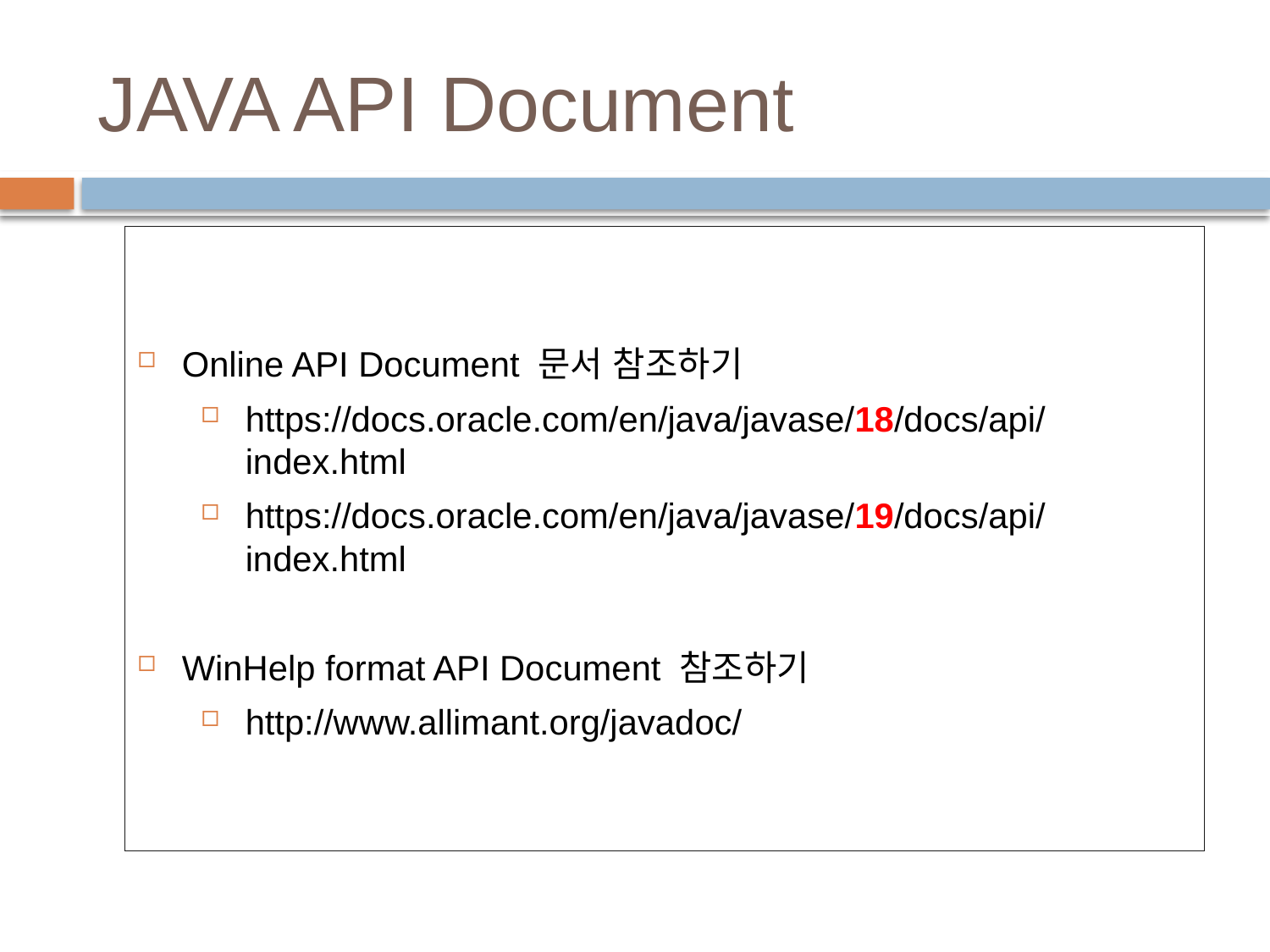

# JAVA API Document

Online API Document 문서 참조하기
https://docs.oracle.com/en/java/javase/18/docs/api/index.html
https://docs.oracle.com/en/java/javase/19/docs/api/index.html

WinHelp format API Document 참조하기
http://www.allimant.org/javadoc/